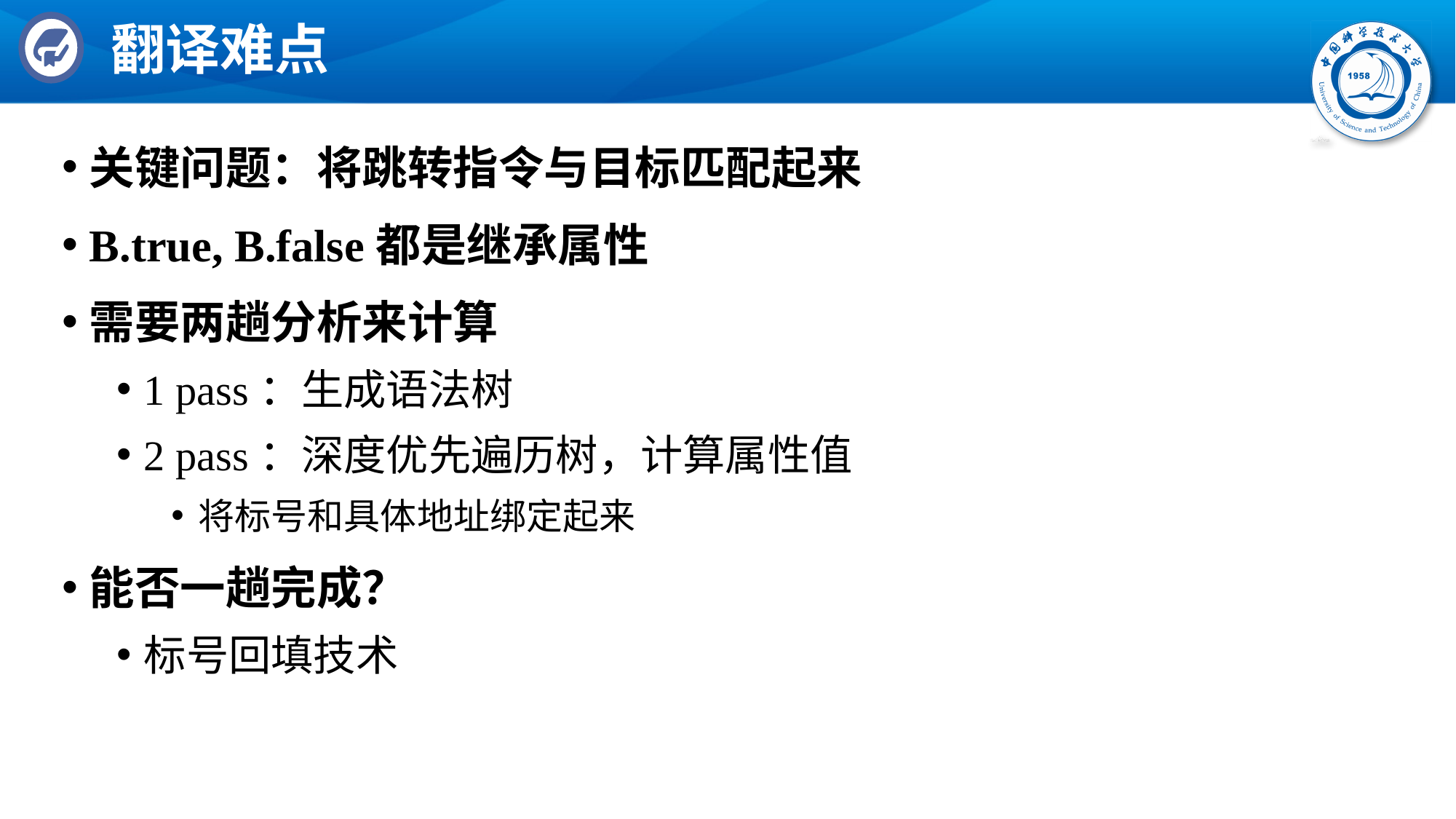

# 翻译难点
关键问题：将跳转指令与目标匹配起来
B.true, B.false都是继承属性
需要两趟分析来计算
1 pass：生成语法树
2 pass：深度优先遍历树，计算属性值
将标号和具体地址绑定起来
能否一趟完成？
标号回填技术